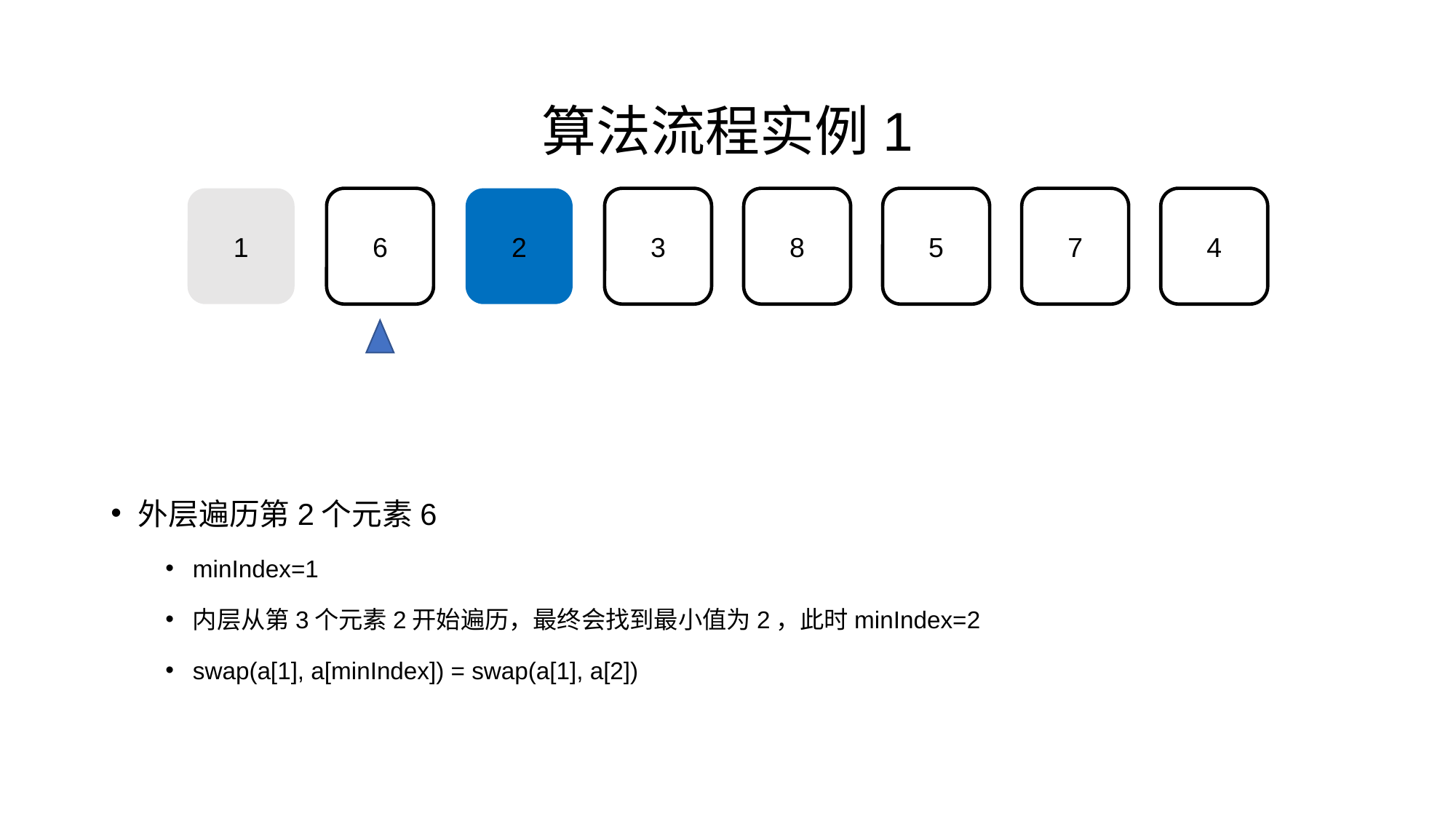

# 算法流程实例1
1
6
2
3
8
5
7
4

外层遍历第2个元素6
minIndex=1
内层从第3个元素2开始遍历，最终会找到最小值为2，此时minIndex=2
swap(a[1], a[minIndex]) = swap(a[1], a[2])